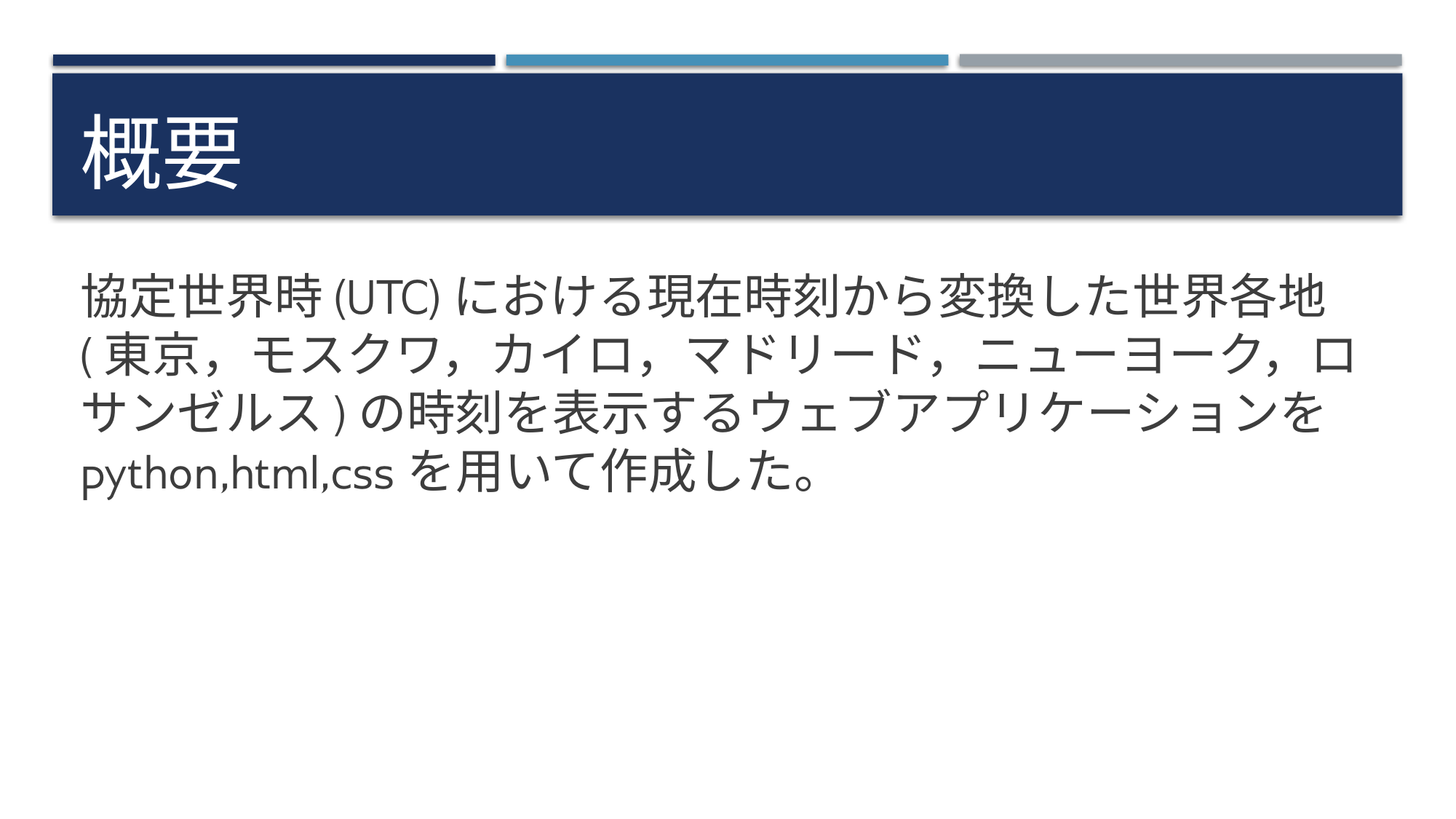

# 概要
協定世界時(UTC)における現在時刻から変換した世界各地(東京，モスクワ，カイロ，マドリード，ニューヨーク，ロサンゼルス)の時刻を表示するウェブアプリケーションをpython,html,cssを用いて作成した。